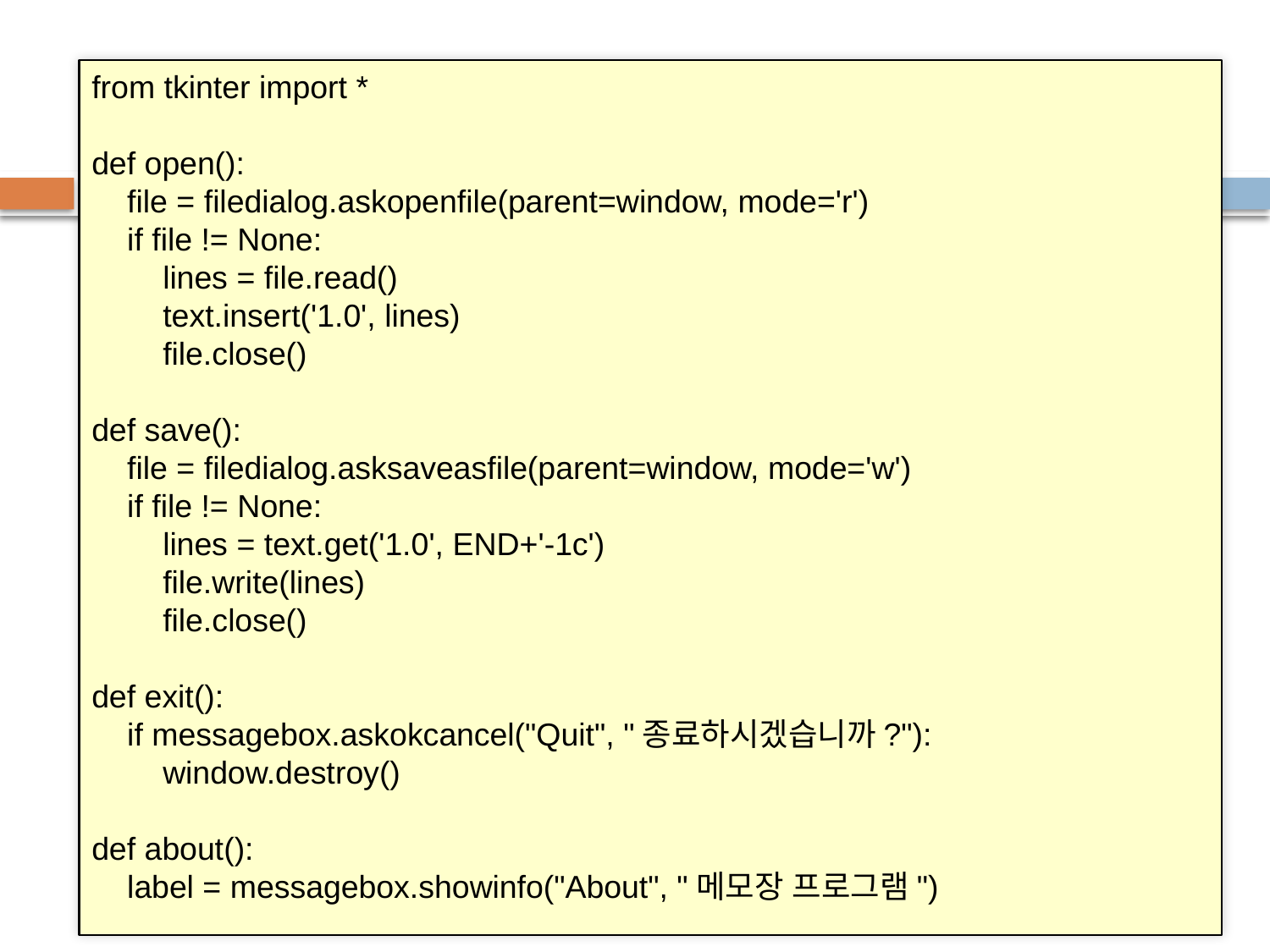

# Solution
from tkinter import *

def open():
    file = filedialog.askopenfile(parent=window, mode='r')
    if file != None:
        lines = file.read()
        text.insert('1.0', lines)
        file.close()

def save():
    file = filedialog.asksaveasfile(parent=window, mode='w')
    if file != None:
        lines = text.get('1.0', END+'-1c')
        file.write(lines)
        file.close()

def exit():
    if messagebox.askokcancel("Quit", "종료하시겠습니까?"):
        window.destroy()

def about():
    label = messagebox.showinfo("About", "메모장 프로그램")